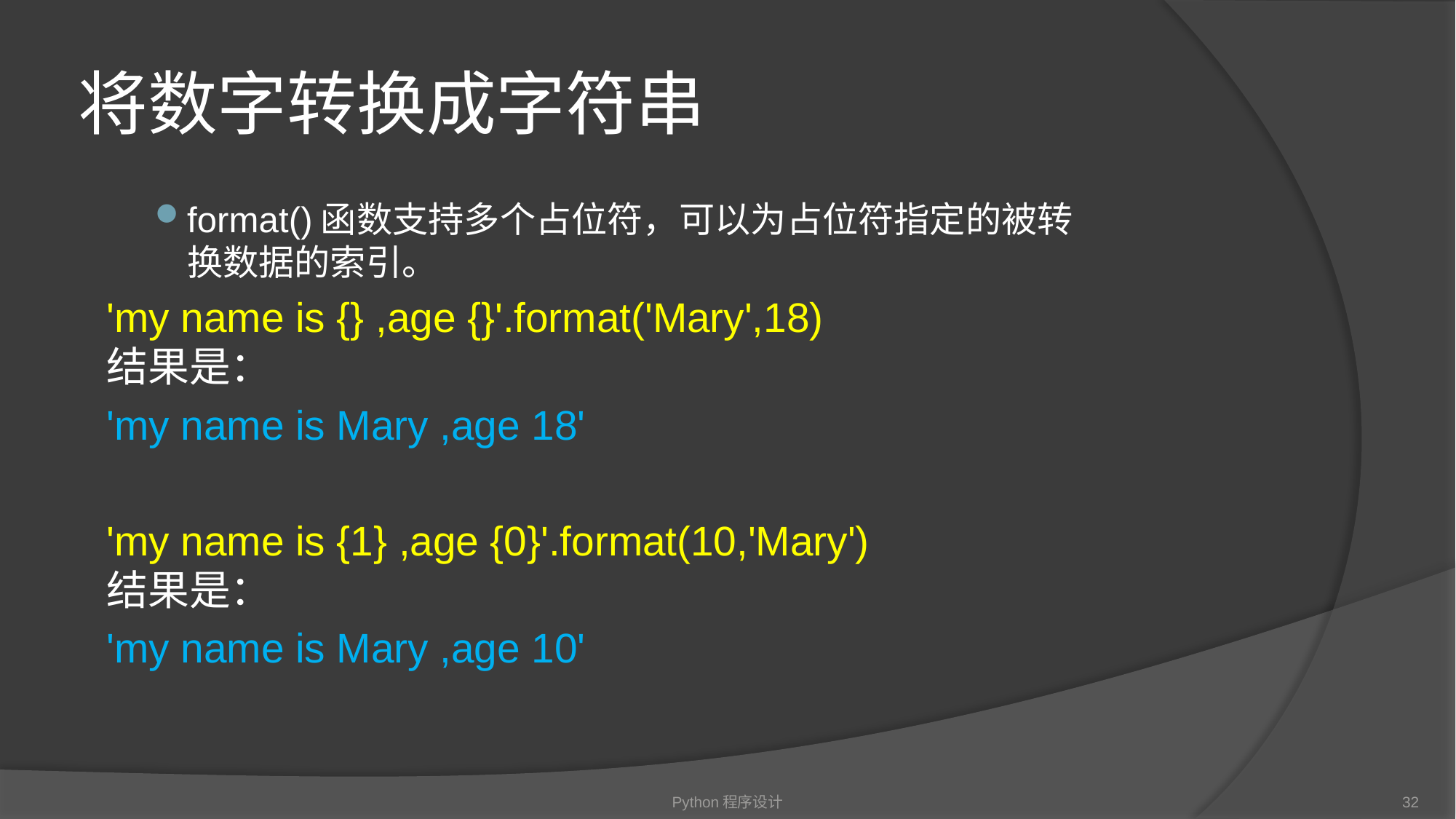

# 将数字转换成字符串
format()函数支持多个占位符，可以为占位符指定的被转换数据的索引。
	'my name is {} ,age {}'.format('Mary',18)
	结果是：
	'my name is Mary ,age 18'

	'my name is {1} ,age {0}'.format(10,'Mary')
	结果是：
	'my name is Mary ,age 10'
Python程序设计
32